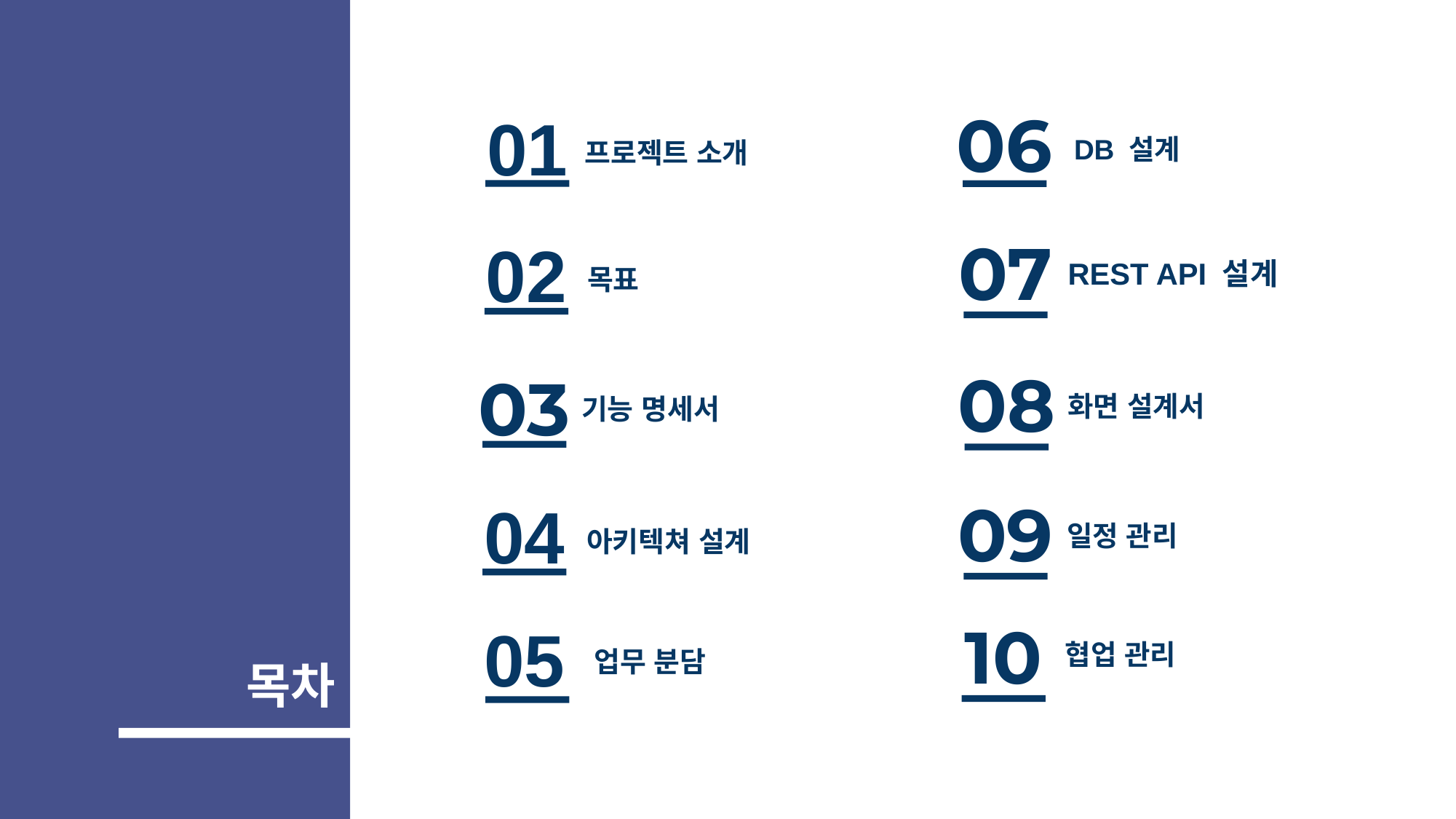

06
01
DB 설계
프로젝트 소개

07
02
REST API 설계
목표

08
03
화면 설계서
기능 명세서

09
# 04
일정 관리
아키텍쳐 설계
목차

10
협업 관리
05
업무 분담